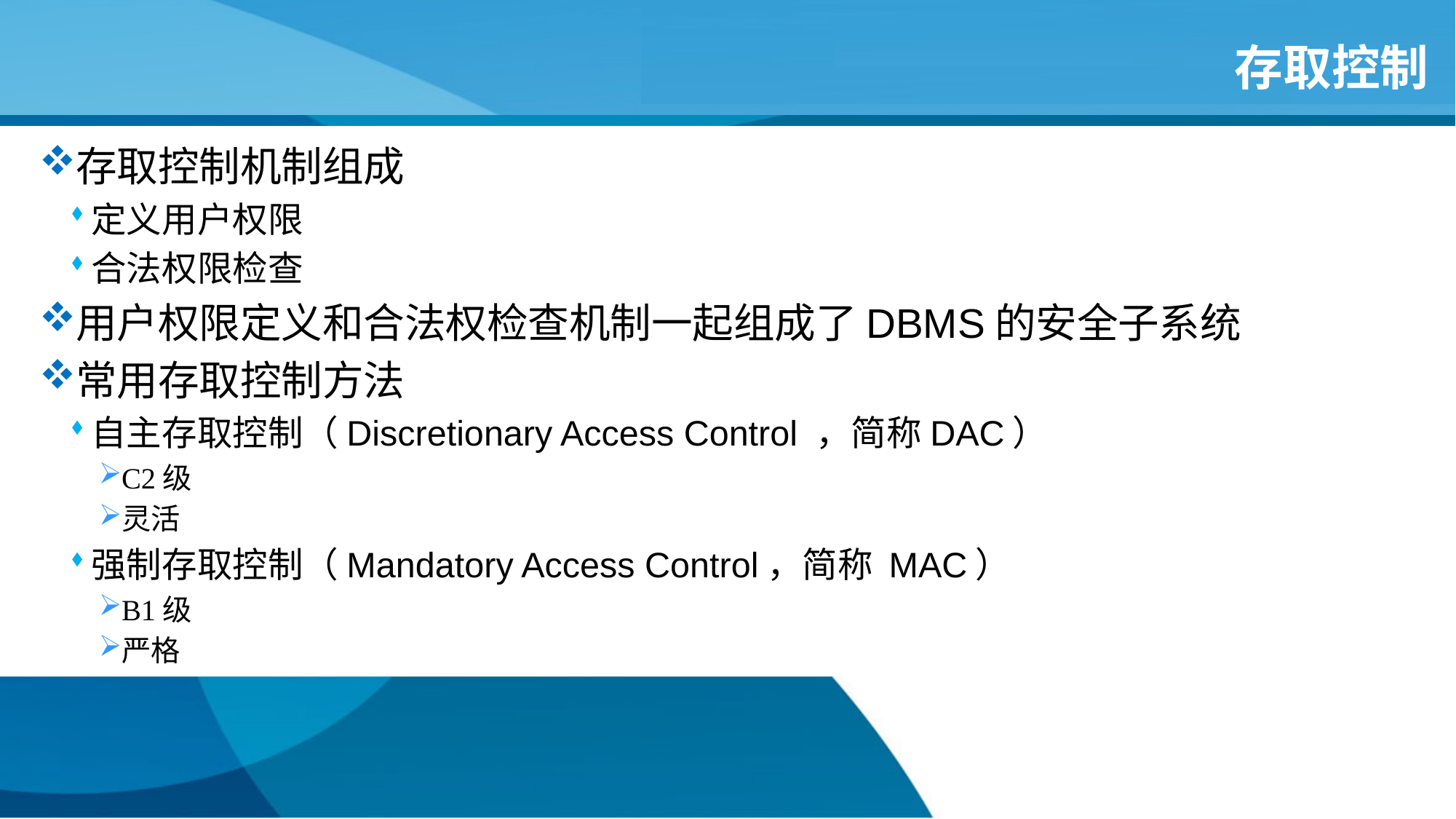

# 存取控制
存取控制机制组成
定义用户权限
合法权限检查
用户权限定义和合法权检查机制一起组成了DBMS的安全子系统
常用存取控制方法
自主存取控制（Discretionary Access Control ，简称DAC）
C2级
灵活
强制存取控制（Mandatory Access Control，简称 MAC）
B1级
严格